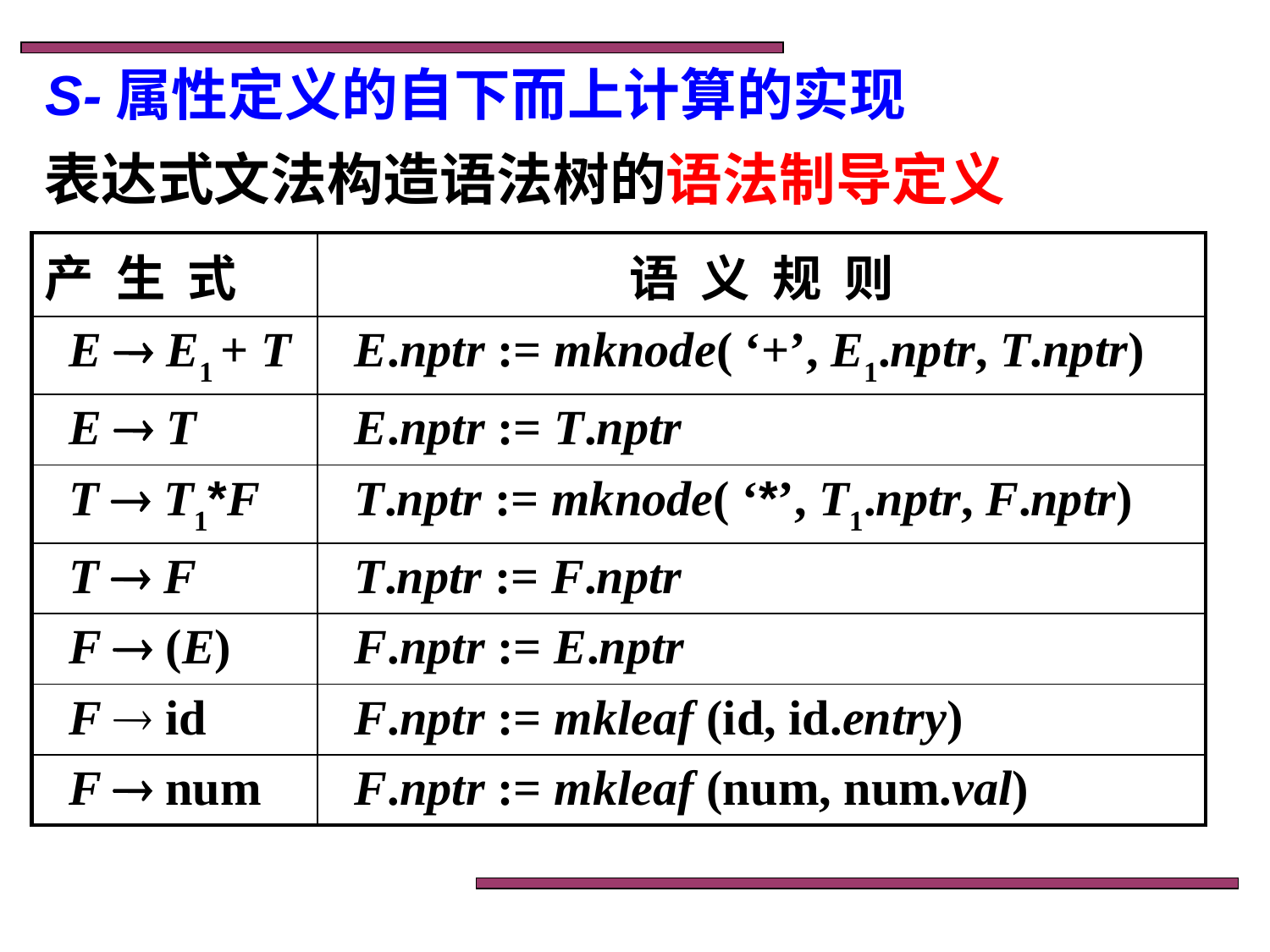

# S-属性定义的自下而上计算的实现
表达式文法构造语法树的语法制导定义
| 产 生 式 | 语 义 规 则 |
| --- | --- |
| E → E1 + T | E.nptr := mknode( ‘+’, E1.nptr, T.nptr) |
| E → T | E.nptr := T.nptr |
| T → T1\*F | T.nptr := mknode( ‘\*’, T1.nptr, F.nptr) |
| T → F | T.nptr := F.nptr |
| F → (E) | F.nptr := E.nptr |
| F → id | F.nptr := mkleaf (id, id.entry) |
| F → num | F.nptr := mkleaf (num, num.val) |